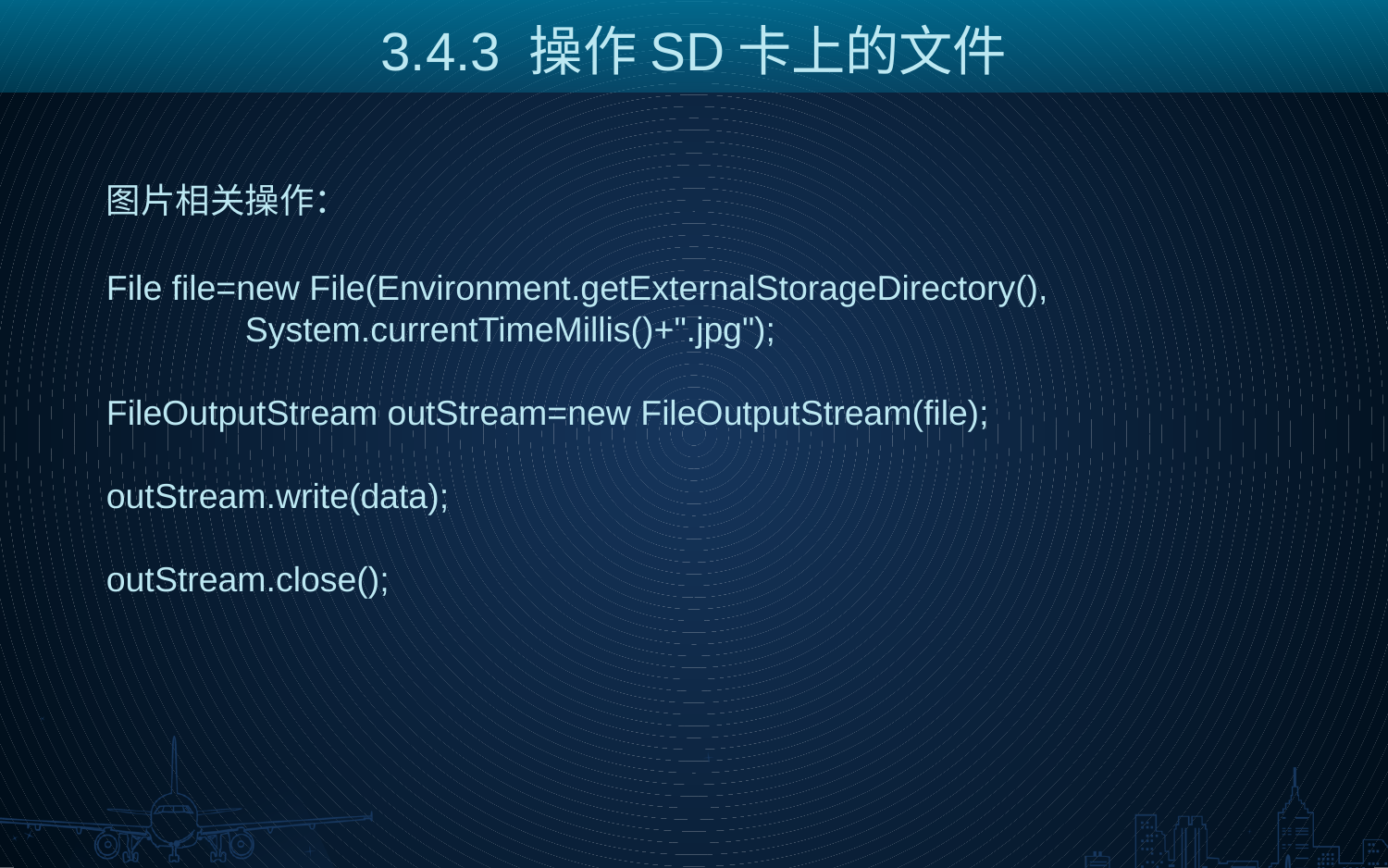

3.4.3 操作SD卡上的文件
图片相关操作：
File file=new File(Environment.getExternalStorageDirectory(),
	System.currentTimeMillis()+".jpg");

FileOutputStream outStream=new FileOutputStream(file);

outStream.write(data);

outStream.close();